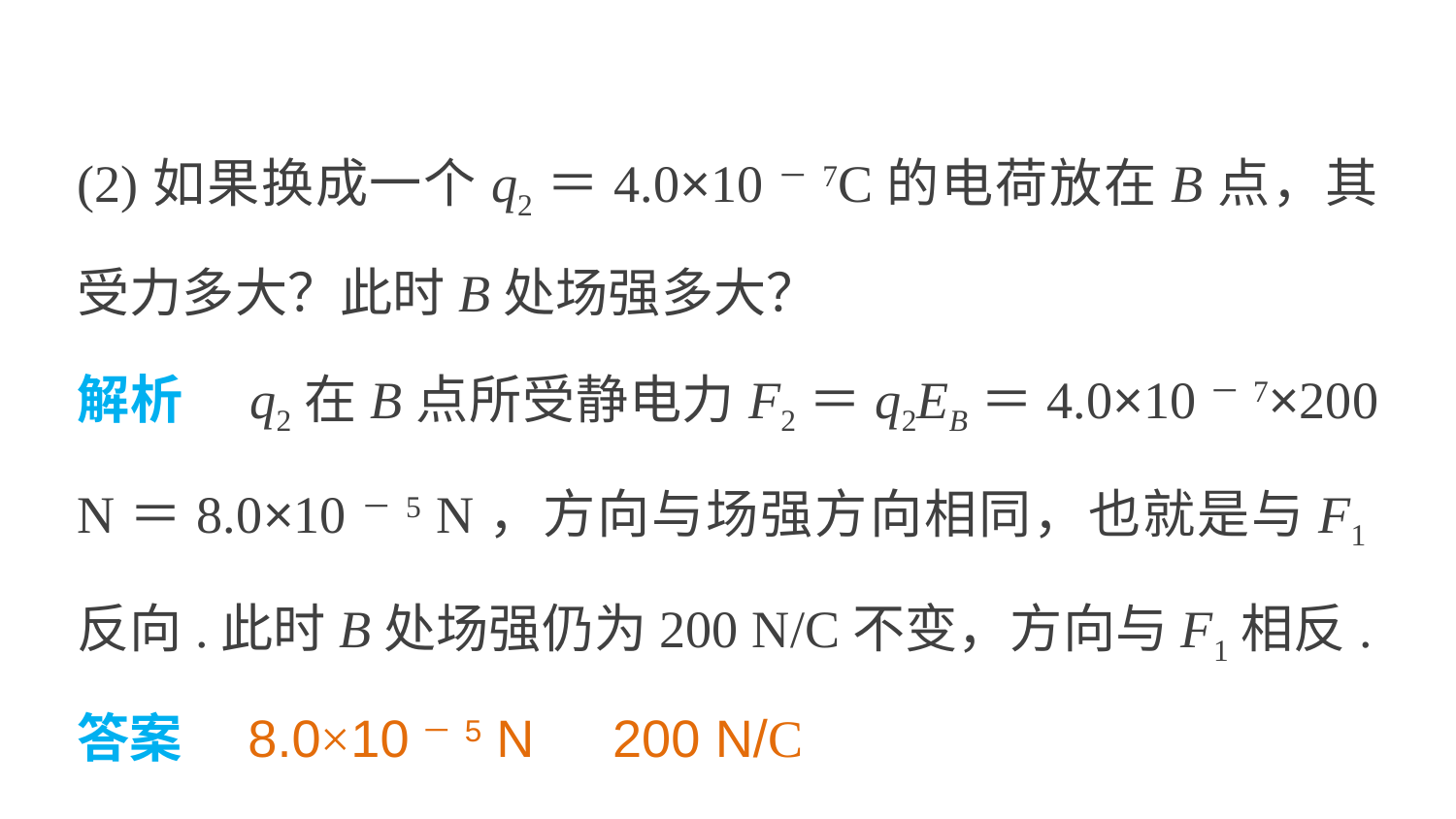

(2)如果换成一个q2＝4.0×10－7C的电荷放在B点，其受力多大？此时B处场强多大？
解析　q2在B点所受静电力F2＝q2EB＝4.0×10－7×200 N＝8.0×10－5 N，方向与场强方向相同，也就是与F1反向.此时B处场强仍为200 N/C不变，方向与F1相反.
答案　8.0×10－5 N　200 N/C